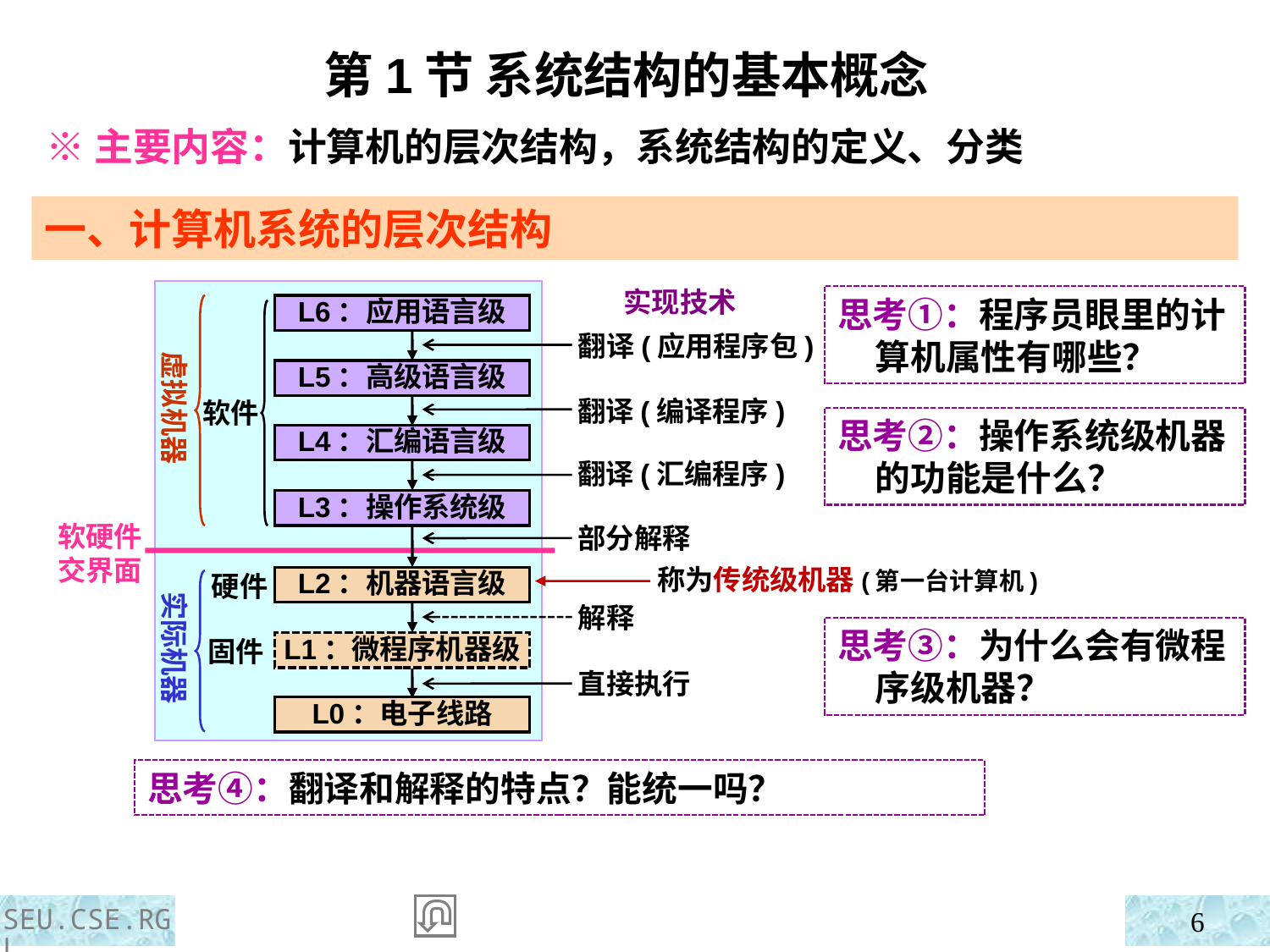

第1节 系统结构的基本概念
 ※主要内容：计算机的层次结构，系统结构的定义、分类
一、计算机系统的层次结构

L6：应用语言级

虚拟机器
L5：高级语言级
软件

L4：汇编语言级

L3：操作系统级
软硬件
交界面

硬件
L2：机器语言级

实际机器

固件
L1：微程序机器级

L0：电子线路
实现技术
翻译(应用程序包)

翻译(编译程序)

翻译(汇编程序)

部分解释

解释

直接执行

思考①：程序员眼里的计算机属性有哪些？
思考②：操作系统级机器的功能是什么？
称为传统级机器(第一台计算机)

思考③：为什么会有微程序级机器？
思考④：翻译和解释的特点？能统一吗？
SEU.CSE.RGL

6